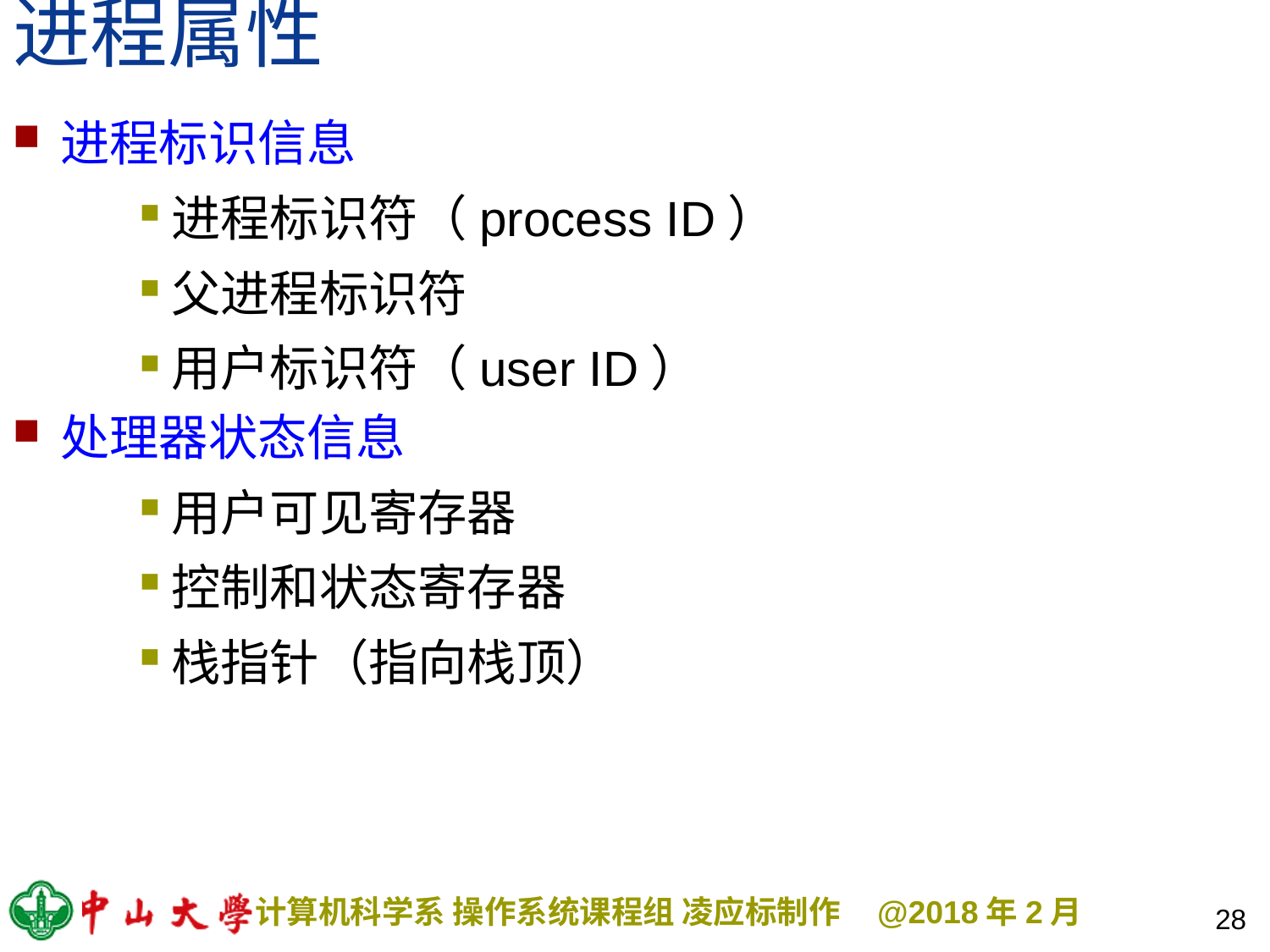

# 进程属性
进程标识信息
进程标识符（process ID）
父进程标识符
用户标识符（user ID）
处理器状态信息
用户可见寄存器
控制和状态寄存器
栈指针（指向栈顶）
28